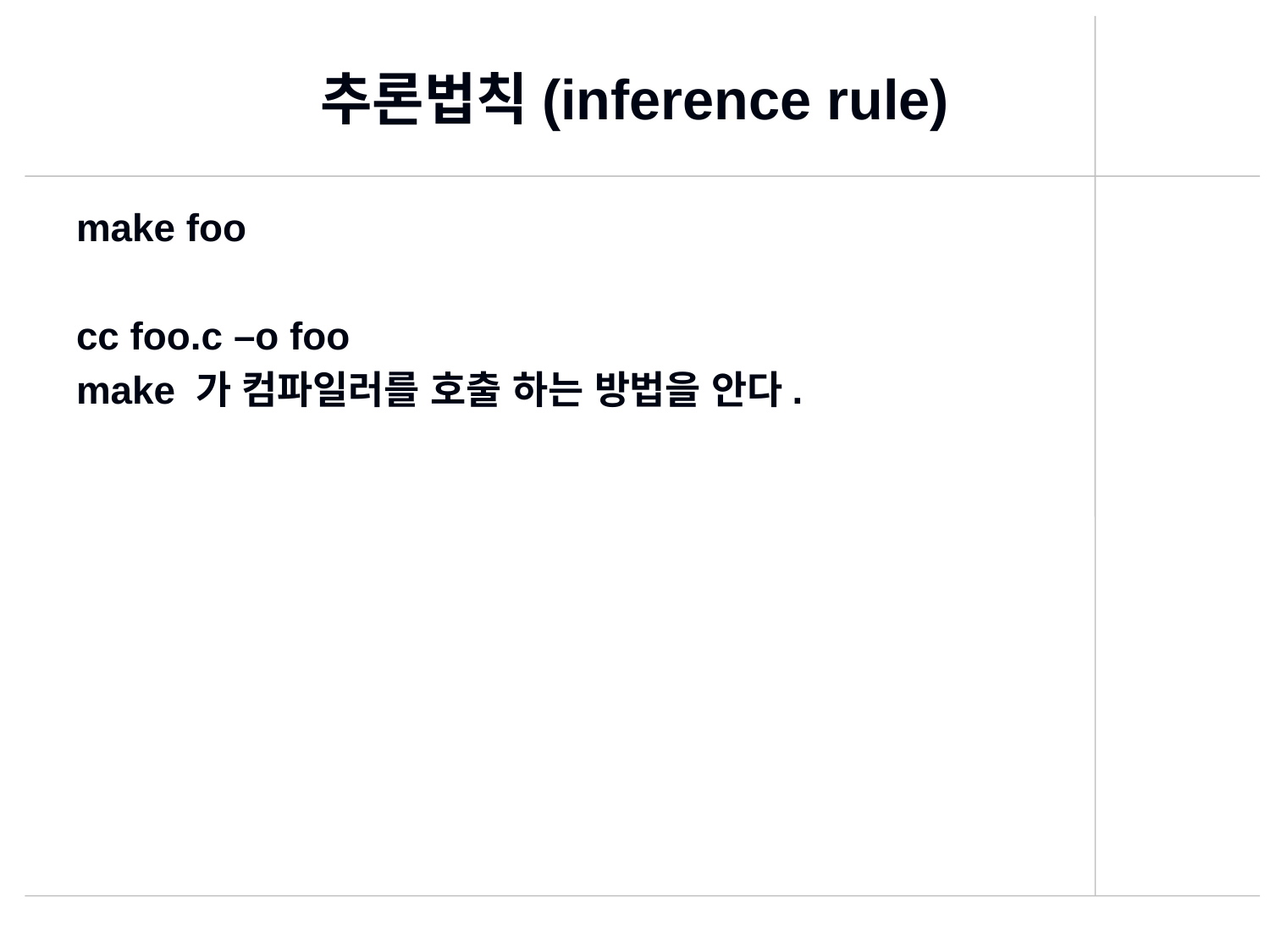

# 추론법칙(inference rule)
make foo

cc foo.c –o foo
make 가 컴파일러를 호출 하는 방법을 안다.
417